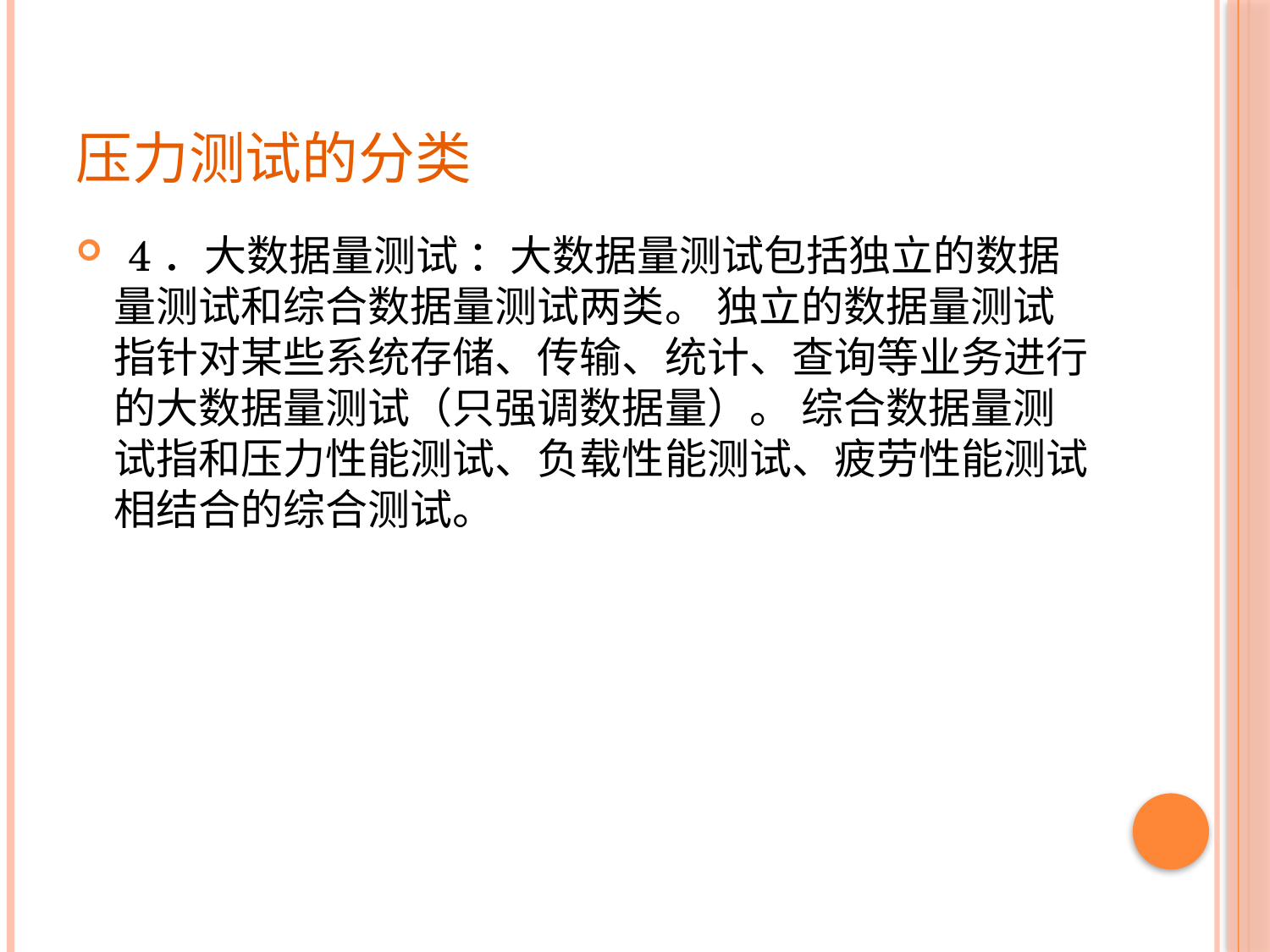

# 压力测试的分类
 4．大数据量测试 ：大数据量测试包括独立的数据量测试和综合数据量测试两类。 独立的数据量测试指针对某些系统存储、传输、统计、查询等业务进行的大数据量测试（只强调数据量）。 综合数据量测试指和压力性能测试、负载性能测试、疲劳性能测试相结合的综合测试。